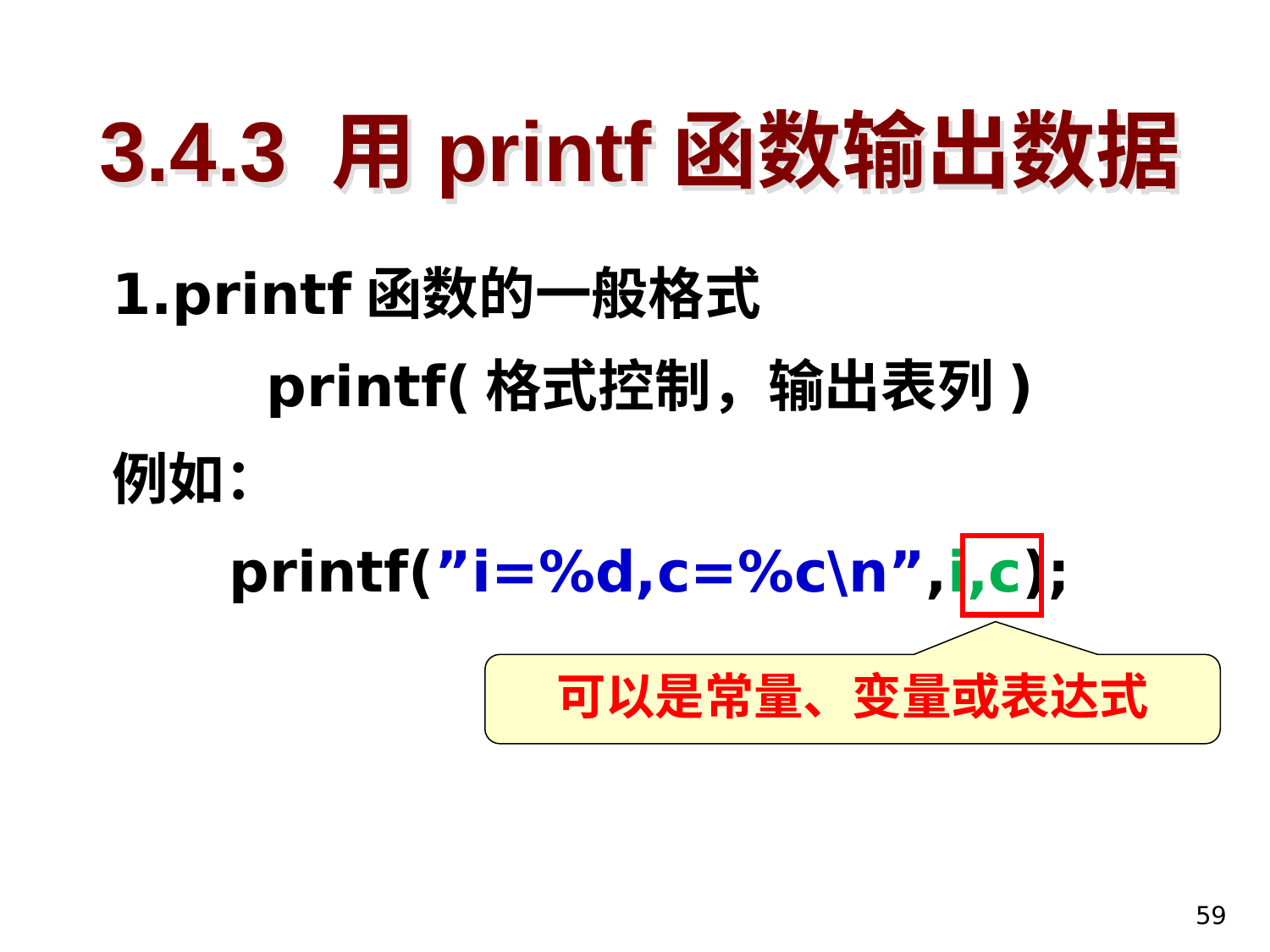

# 3.4.3 用printf函数输出数据
1.printf函数的一般格式
printf(格式控制，输出表列)
例如：
printf(”i=%d,c=%c\n”,i,c);

可以是常量、变量或表达式
59